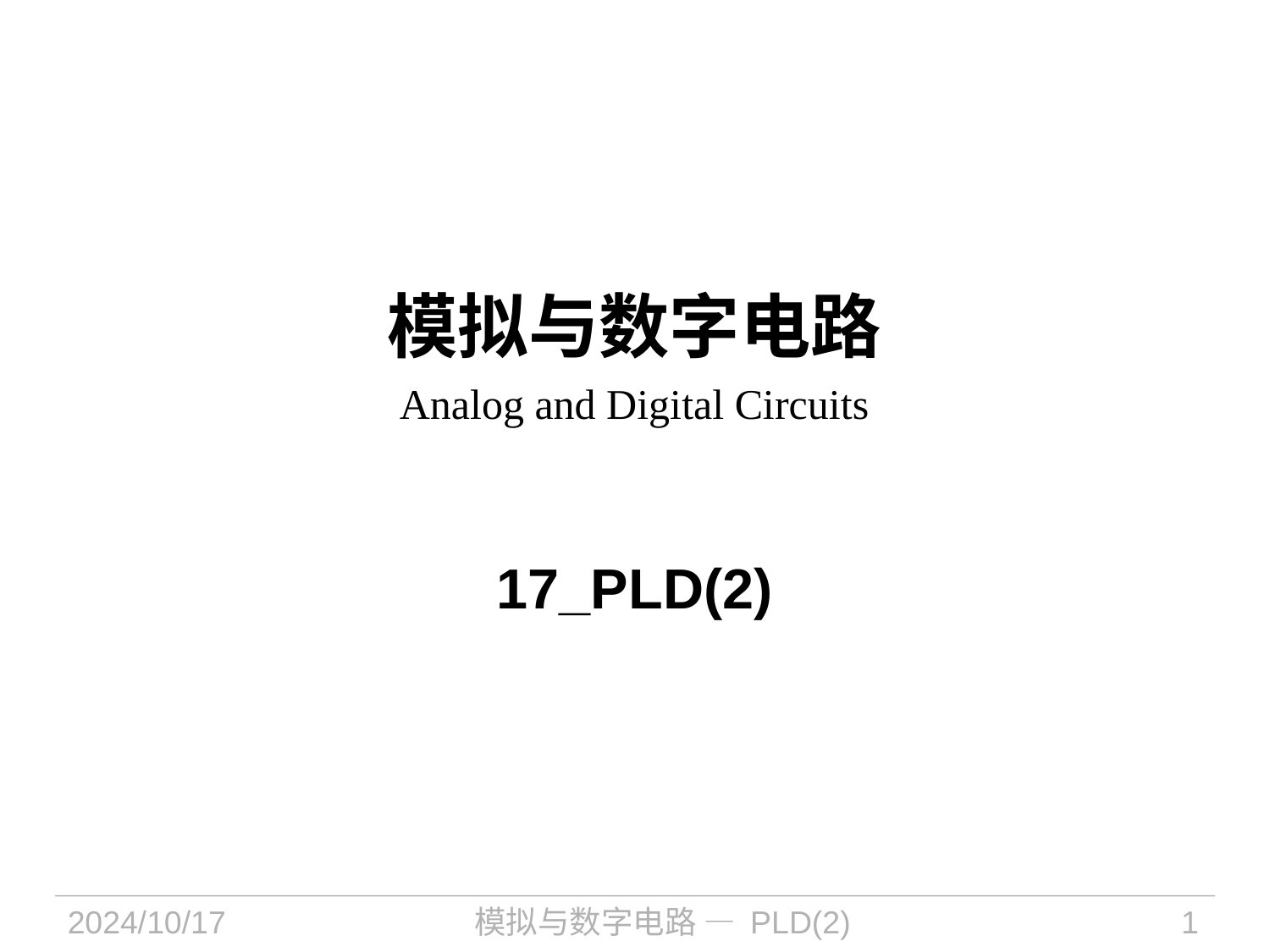

# 模拟与数字电路 Analog and Digital Circuits
17_PLD(2)
2024/10/17
模拟与数字电路 — PLD(2)
1